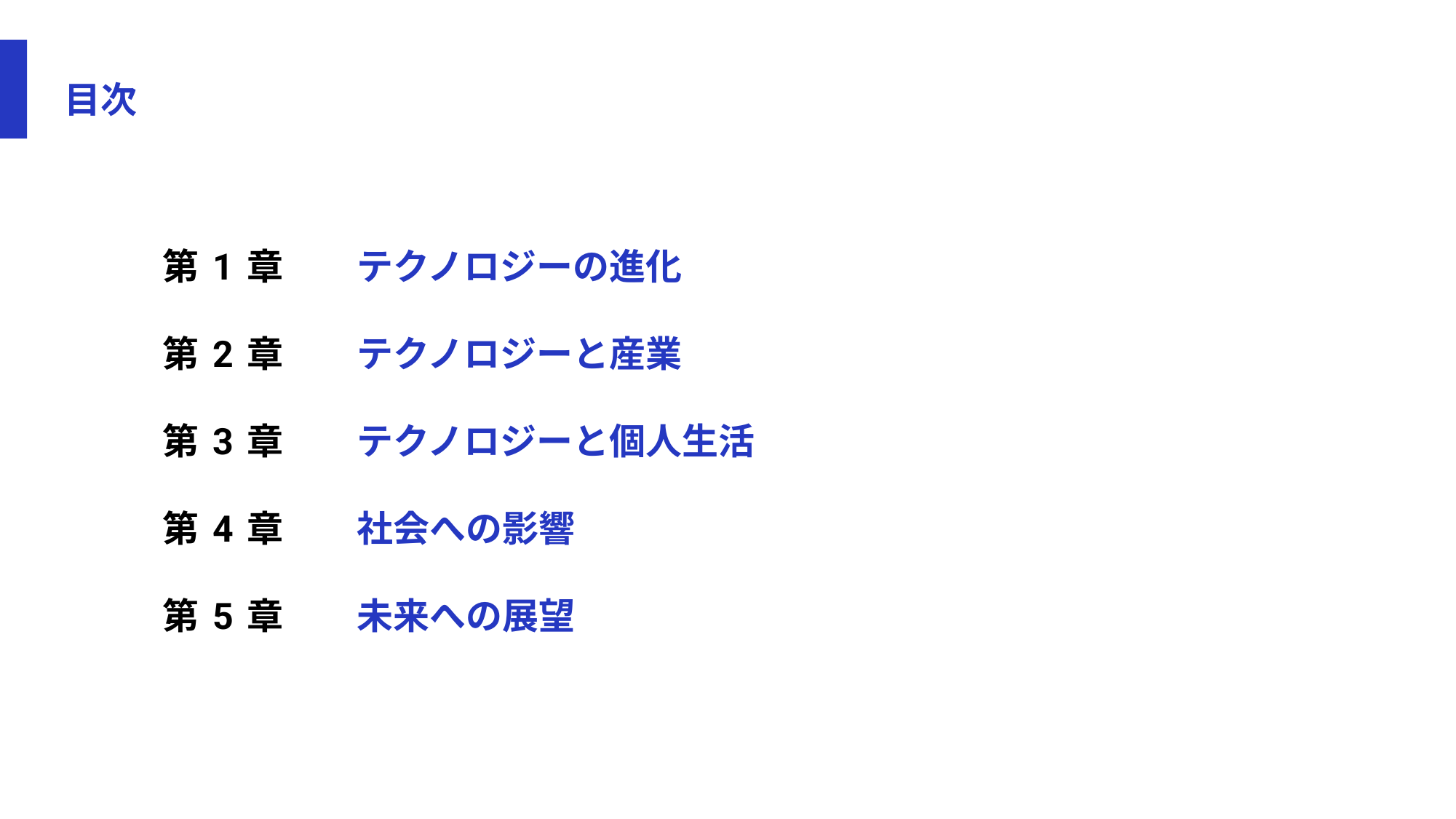

目次

第1章
第2章
第3章
第4章
第5章
テクノロジーの進化
テクノロジーと産業
テクノロジーと個人生活
社会への影響
未来への展望